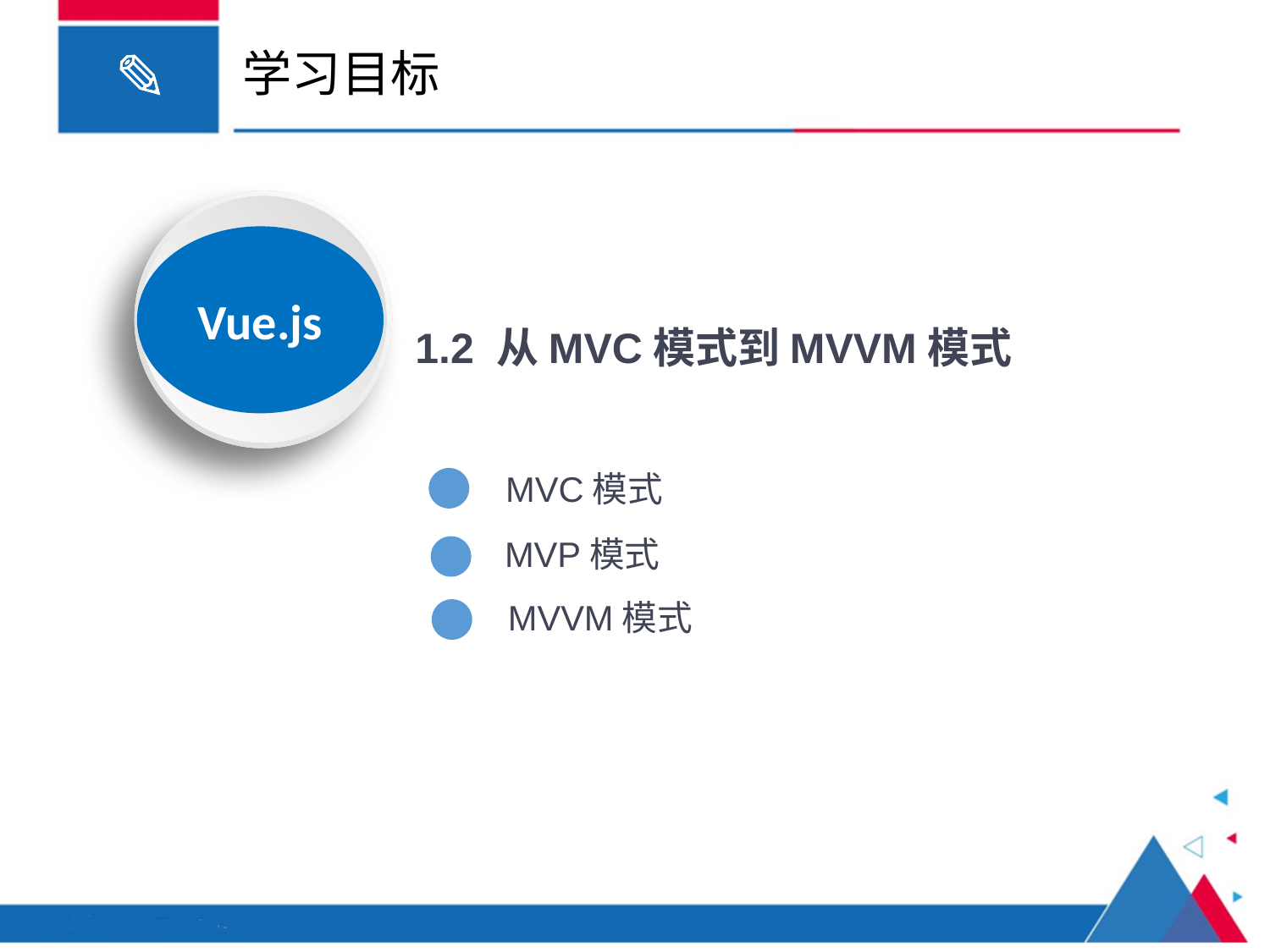

# 学习目标

Vue.js
1.2 从MVC模式到MVVM模式
MVC模式

MVP模式

MVVM模式